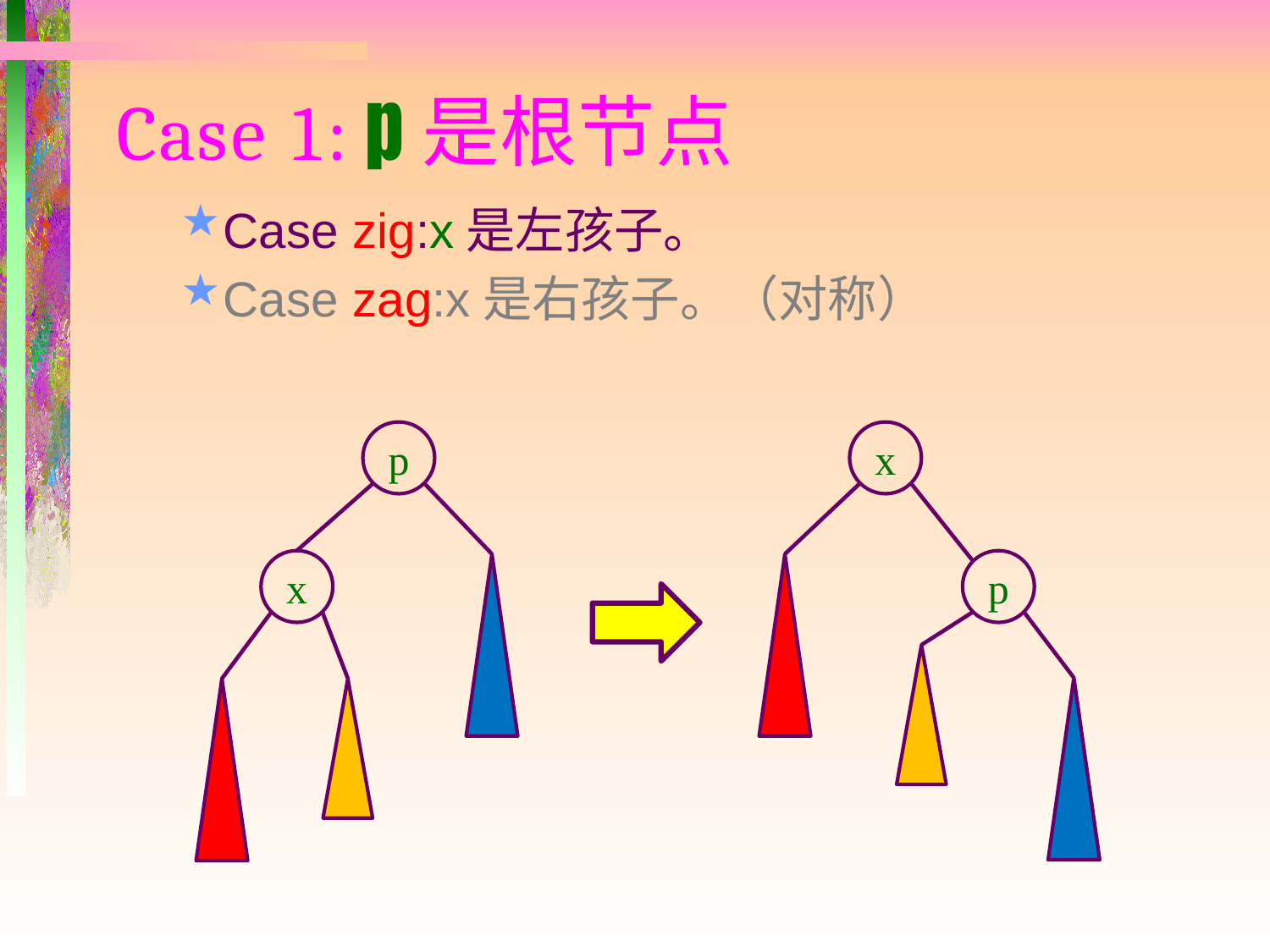

# Case 1: p是根节点
Case zig:x是左孩子。
Case zag:x是右孩子。（对称）
p
x

x
p